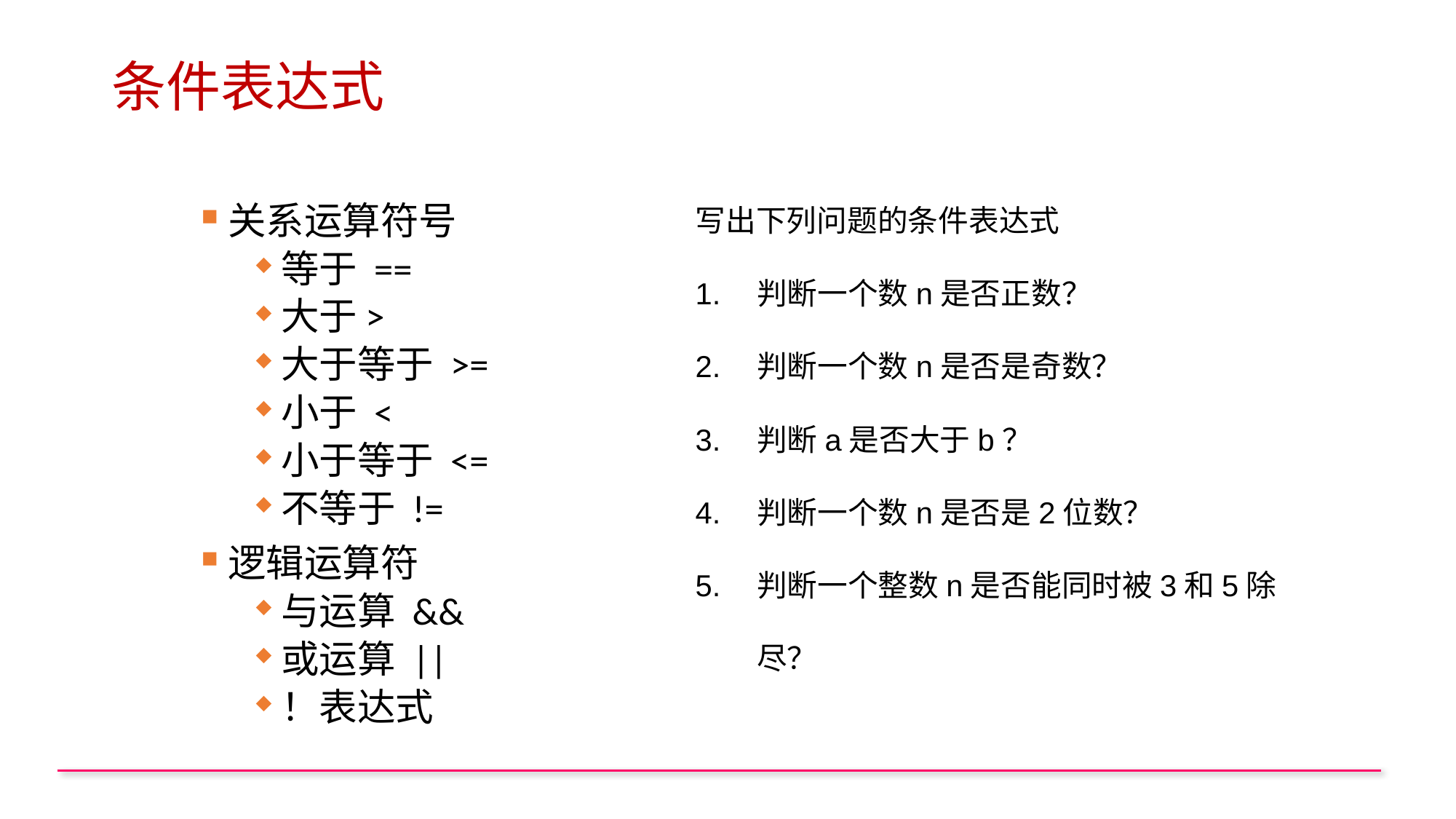

# 条件表达式
写出下列问题的条件表达式
判断一个数n是否正数？
判断一个数n是否是奇数？
判断a是否大于b？
判断一个数n是否是2位数？
判断一个整数n是否能同时被3和5除尽？

关系运算符号
等于 ==
大于>
大于等于 >=
小于 <
小于等于 <=
不等于 !=
逻辑运算符
与运算 &&
或运算 ||
！表达式